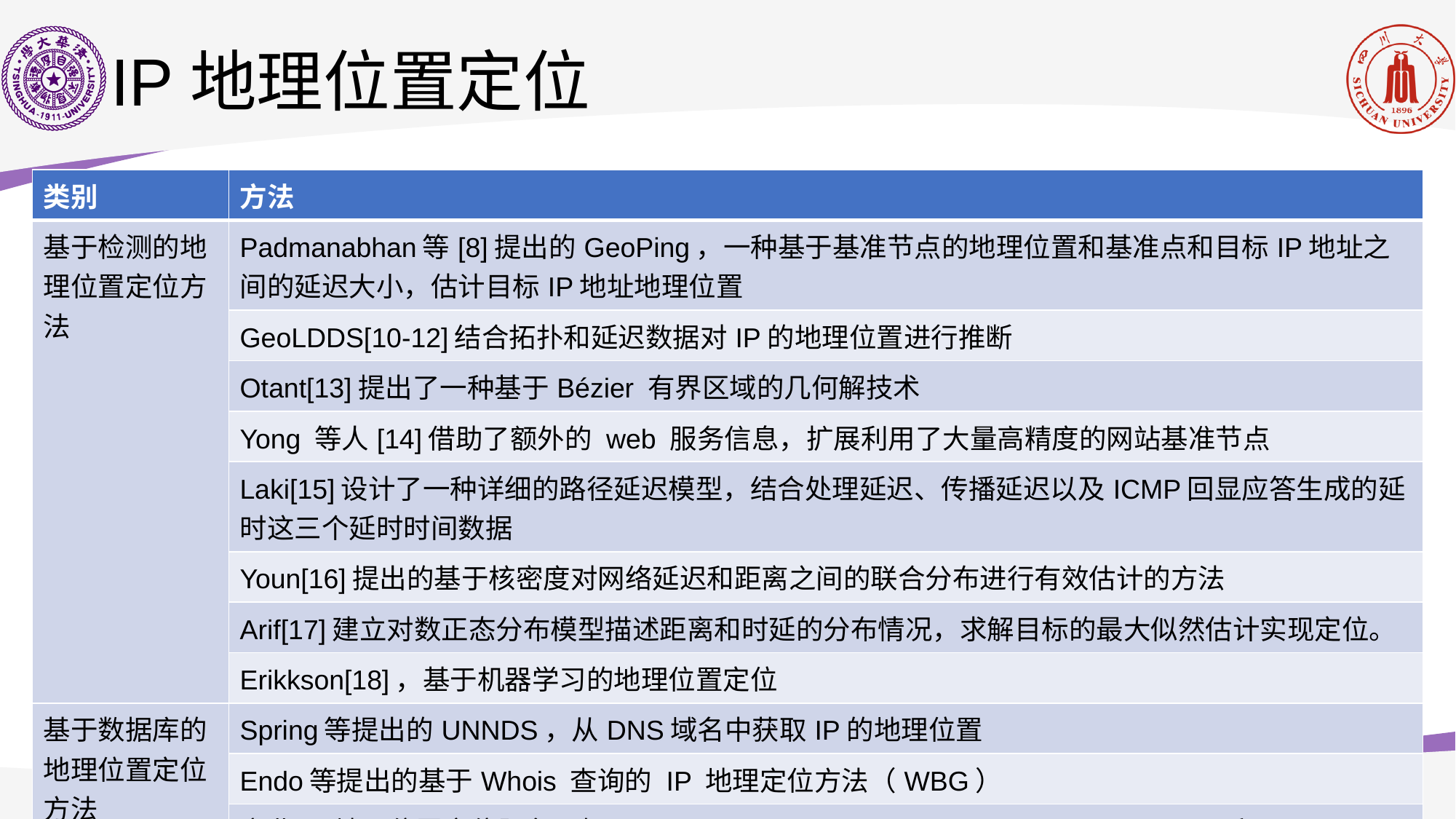

# IP地理位置定位
| 类别 | 方法 |
| --- | --- |
| 基于检测的地理位置定位方法 | Padmanabhan等[8]提出的GeoPing，一种基于基准节点的地理位置和基准点和目标IP地址之间的延迟大小，估计目标IP地址地理位置 |
|  | GeoLDDS[10-12]结合拓扑和延迟数据对IP的地理位置进行推断 |
|  | Otant[13]提出了一种基于Bézier 有界区域的几何解技术 |
|  | Yong 等人[14]借助了额外的 web 服务信息，扩展利用了大量高精度的网站基准节点 |
|  | Laki[15]设计了一种详细的路径延迟模型，结合处理延迟、传播延迟以及ICMP回显应答生成的延时这三个延时时间数据 |
|  | Youn[16]提出的基于核密度对网络延迟和距离之间的联合分布进行有效估计的方法 |
|  | Arif[17]建立对数正态分布模型描述距离和时延的分布情况，求解目标的最大似然估计实现定位。 |
|  | Erikkson[18]，基于机器学习的地理位置定位 |
| 基于数据库的地理位置定位方法 | Spring等提出的UNNDS，从DNS域名中获取IP的地理位置 |
|  | Endo等提出的基于Whois 查询的 IP 地理定位方法（WBG） |
|  | 商业IP地理位置定位服务：如MaxMind，IPligence，IP2Location，GeoBytes和 NetAcuity |